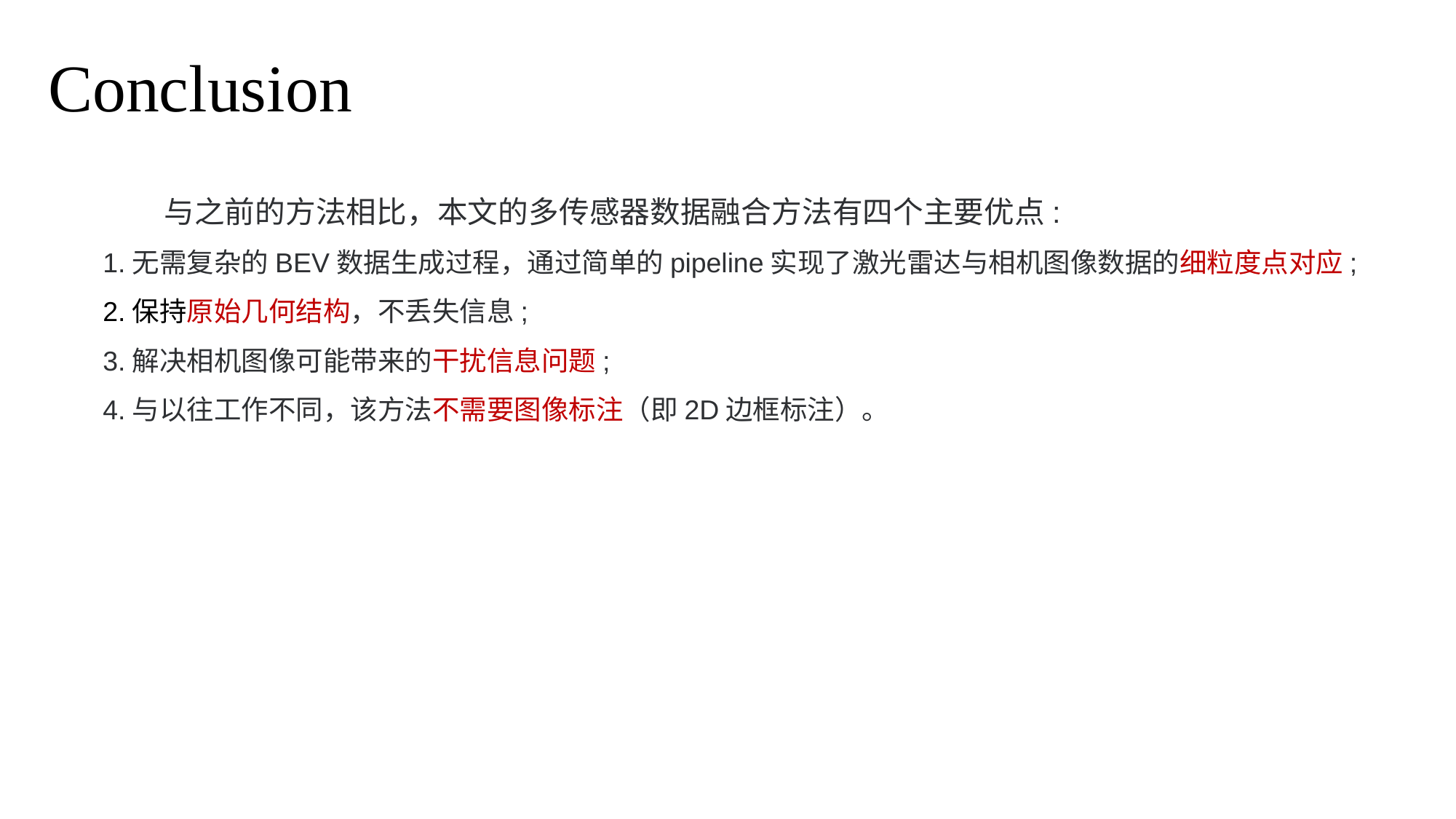

Conclusion
        与之前的方法相比，本文的多传感器数据融合方法有四个主要优点:
1.无需复杂的BEV数据生成过程，通过简单的pipeline实现了激光雷达与相机图像数据的细粒度点对应;
2.保持原始几何结构，不丢失信息;
3.解决相机图像可能带来的干扰信息问题;
4.与以往工作不同，该方法不需要图像标注（即2D边框标注）。